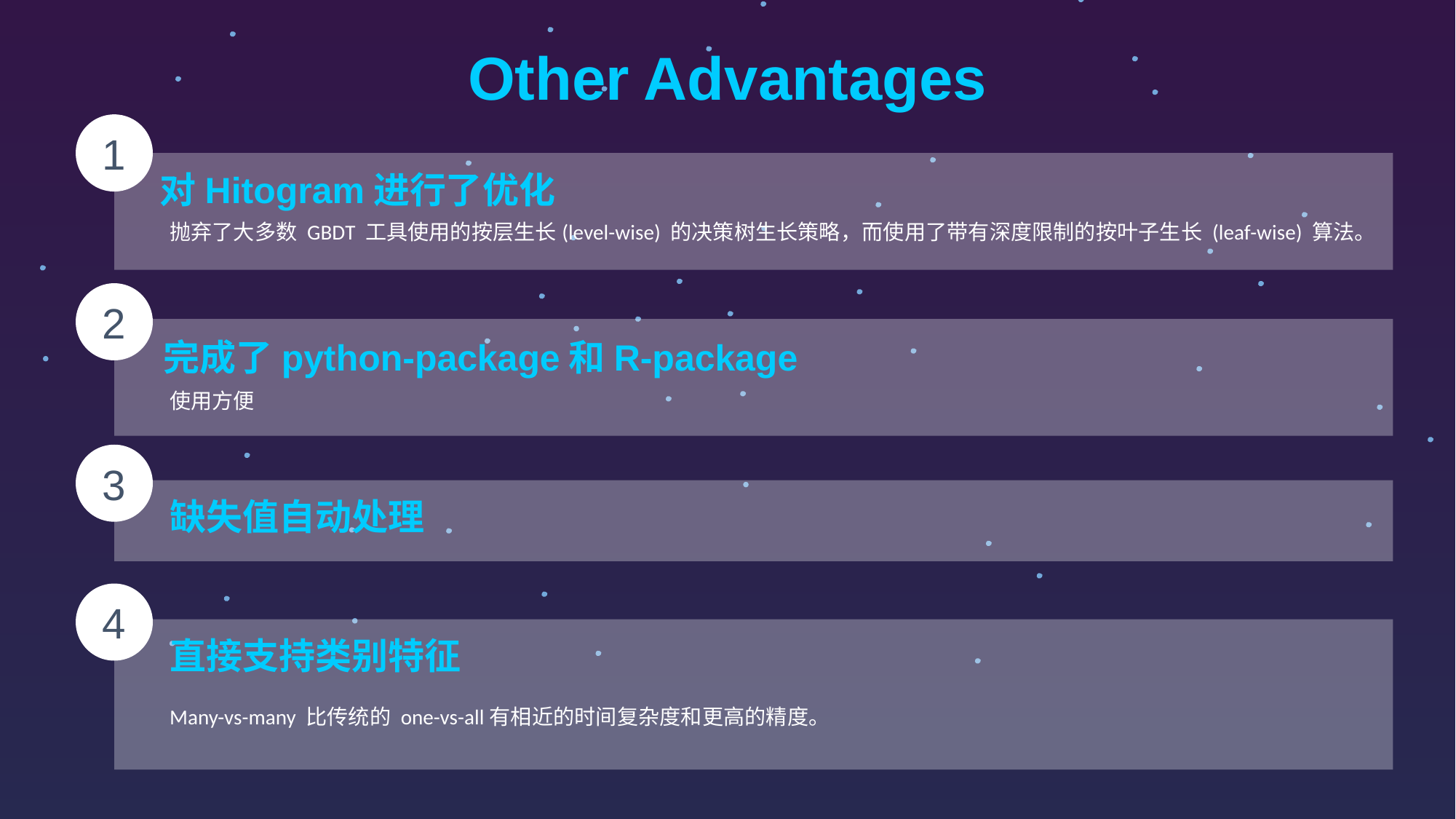

Other Advantages
1

对Hitogram进行了优化
抛弃了大多数 GBDT 工具使用的按层生长(level-wise) 的决策树生长策略，而使用了带有深度限制的按叶子生长 (leaf-wise) 算法。
2

完成了python-package和R-package
使用方便
3

缺失值自动处理
4

直接支持类别特征
Many-vs-many 比传统的 one-vs-all有相近的时间复杂度和更高的精度。